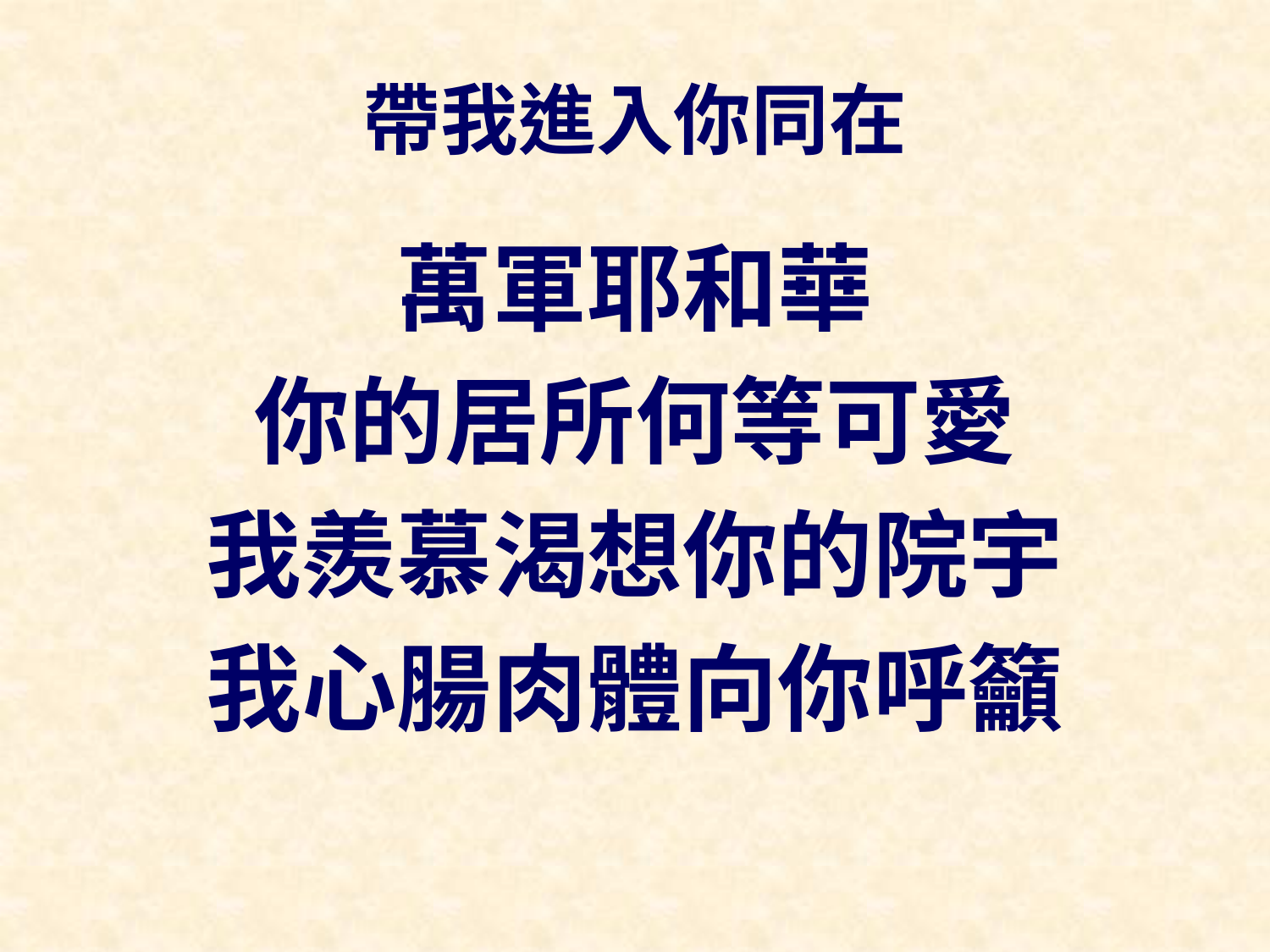

# 帶我進入你同在
萬軍耶和華
你的居所何等可愛
我羨慕渴想你的院宇
我心腸肉體向你呼籲